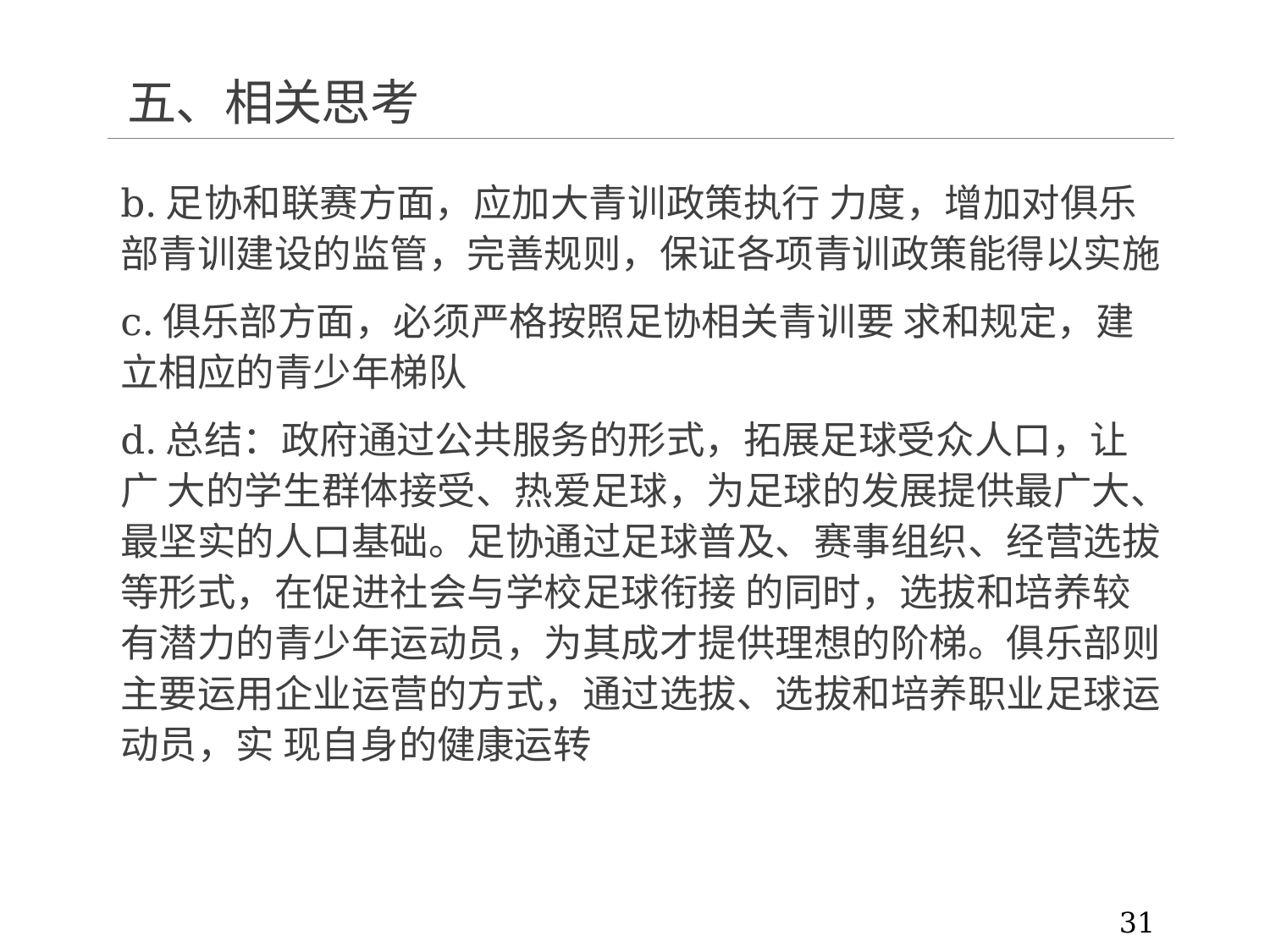

# 五、相关思考
b.足协和联赛方面，应加大青训政策执行 力度，增加对俱乐部青训建设的监管，完善规则，保证各项青训政策能得以实施
c.俱乐部方面，必须严格按照足协相关青训要 求和规定，建立相应的青少年梯队
d.总结：政府通过公共服务的形式，拓展足球受众人口，让广 大的学生群体接受、热爱足球，为足球的发展提供最广大、最坚实的人口基础。足协通过足球普及、赛事组织、经营选拔等形式，在促进社会与学校足球衔接 的同时，选拔和培养较有潜力的青少年运动员，为其成才提供理想的阶梯。俱乐部则主要运用企业运营的方式，通过选拔、选拔和培养职业足球运动员，实 现自身的健康运转
31